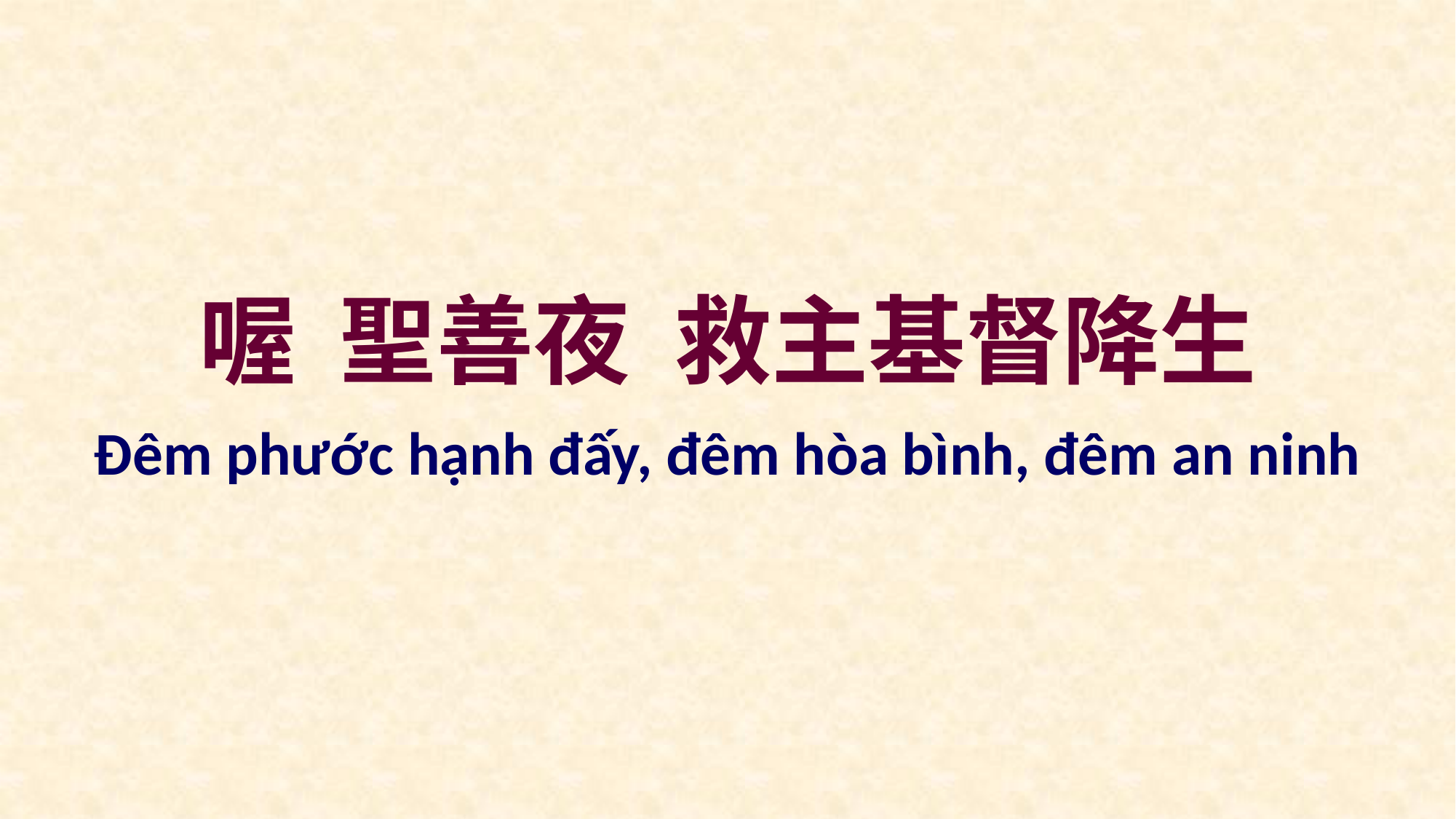

喔  聖善夜  救主基督降生
Ðêm phước hạnh đấy, đêm hòa bình, đêm an ninh